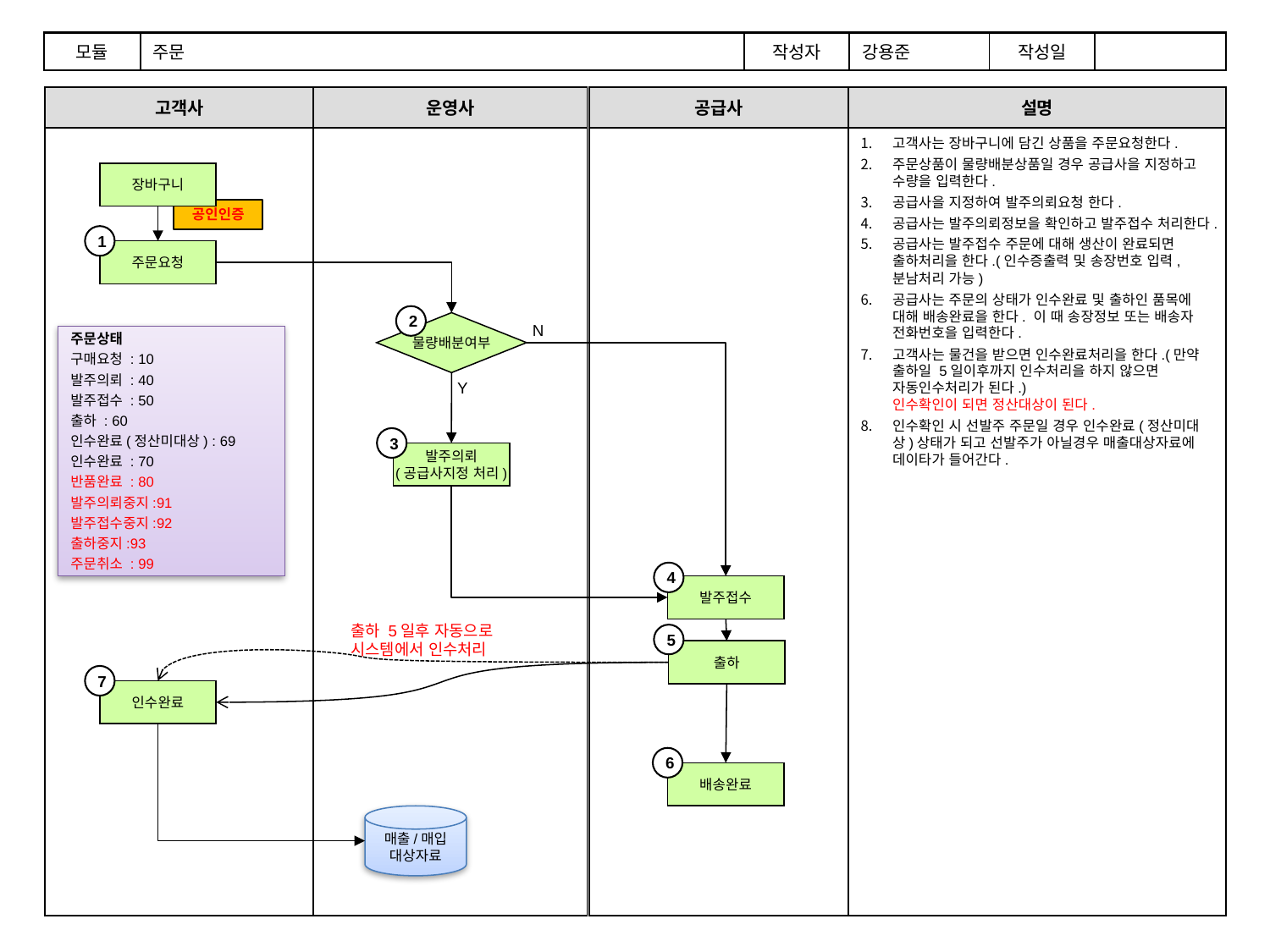

| 모듈 | 주문 | 작성자 | 강용준 | 작성일 |  |
| --- | --- | --- | --- | --- | --- |
고객사
운영사
설명
공급사

고객사는 장바구니에 담긴 상품을 주문요청한다.
주문상품이 물량배분상품일 경우 공급사을 지정하고 수량을 입력한다.
공급사을 지정하여 발주의뢰요청 한다.
공급사는 발주의뢰정보을 확인하고 발주접수 처리한다.
공급사는 발주접수 주문에 대해 생산이 완료되면 출하처리을 한다.(인수증출력 및 송장번호 입력, 분남처리 가능)
공급사는 주문의 상태가 인수완료 및 출하인 품목에 대해 배송완료을 한다. 이 때 송장정보 또는 배송자 전화번호을 입력한다.
고객사는 물건을 받으면 인수완료처리을 한다.(만약 출하일 5일이후까지 인수처리을 하지 않으면 자동인수처리가 된다.)
인수확인이 되면 정산대상이 된다.
인수확인 시 선발주 주문일 경우 인수완료(정산미대상)상태가 되고 선발주가 아닐경우 매출대상자료에 데이타가 들어간다.

장바구니
공인인증
1
주문요청
2
물량배분여부
N
주문상태
구매요청 : 10
발주의뢰 : 40
발주접수 : 50
출하 : 60
인수완료(정산미대상) : 69
인수완료 : 70
반품완료 : 80
발주의뢰중지:91
발주접수중지:92
출하중지:93
주문취소 : 99
Y
3
발주의뢰
(공급사지정 처리)
4
발주접수
출하 5일후 자동으로 시스템에서 인수처리
5
출하
7
인수완료
6
배송완료
매출/매입 대상자료